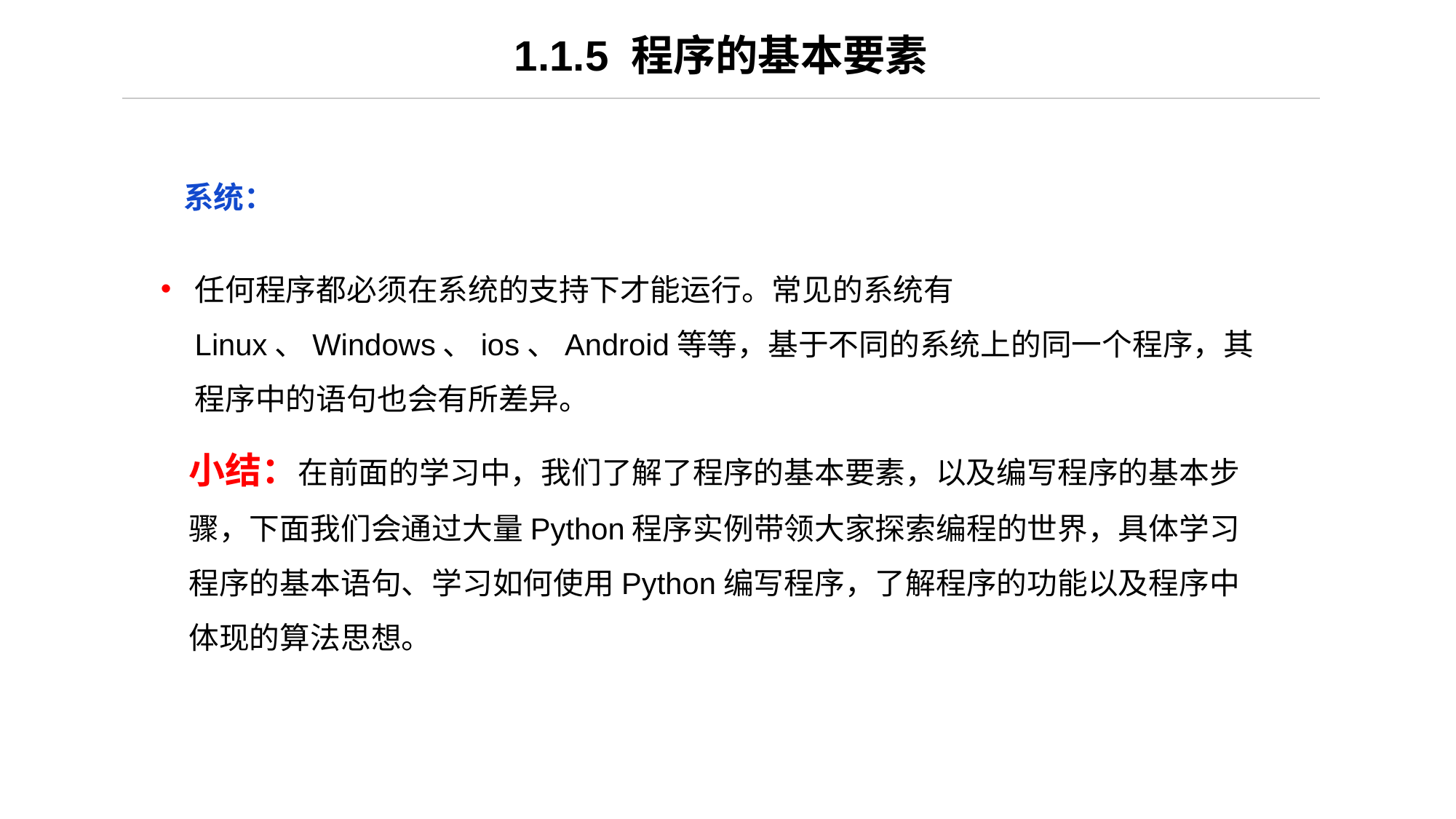

1.1.5 程序的基本要素
系统：
任何程序都必须在系统的支持下才能运行。常见的系统有Linux、Windows、ios、Android等等，基于不同的系统上的同一个程序，其程序中的语句也会有所差异。
小结：在前面的学习中，我们了解了程序的基本要素，以及编写程序的基本步骤，下面我们会通过大量Python程序实例带领大家探索编程的世界，具体学习程序的基本语句、学习如何使用Python编写程序，了解程序的功能以及程序中体现的算法思想。